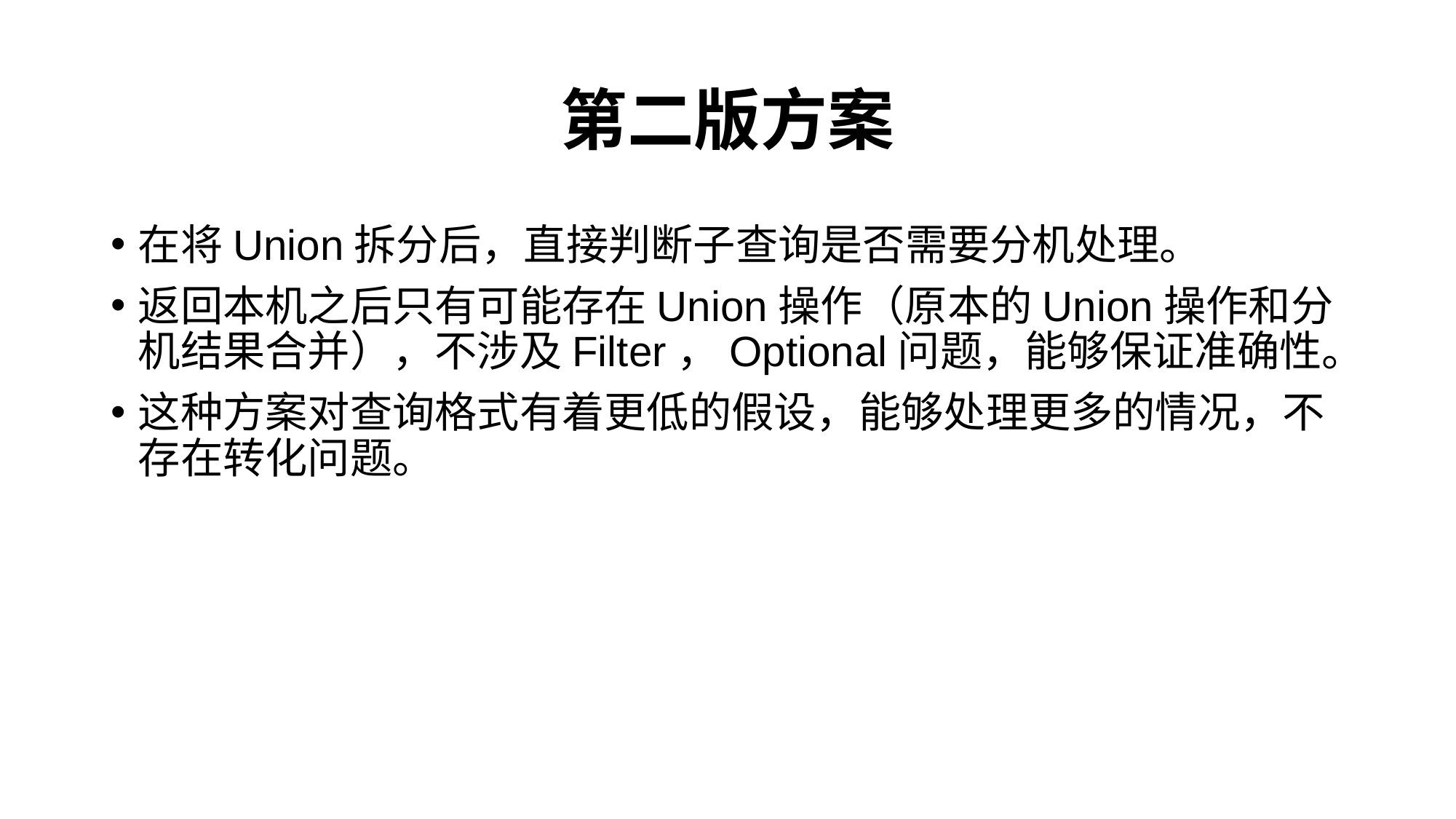

# 第二版方案
在将Union拆分后，直接判断子查询是否需要分机处理。
返回本机之后只有可能存在Union操作（原本的Union操作和分机结果合并），不涉及Filter，Optional问题，能够保证准确性。
这种方案对查询格式有着更低的假设，能够处理更多的情况，不存在转化问题。